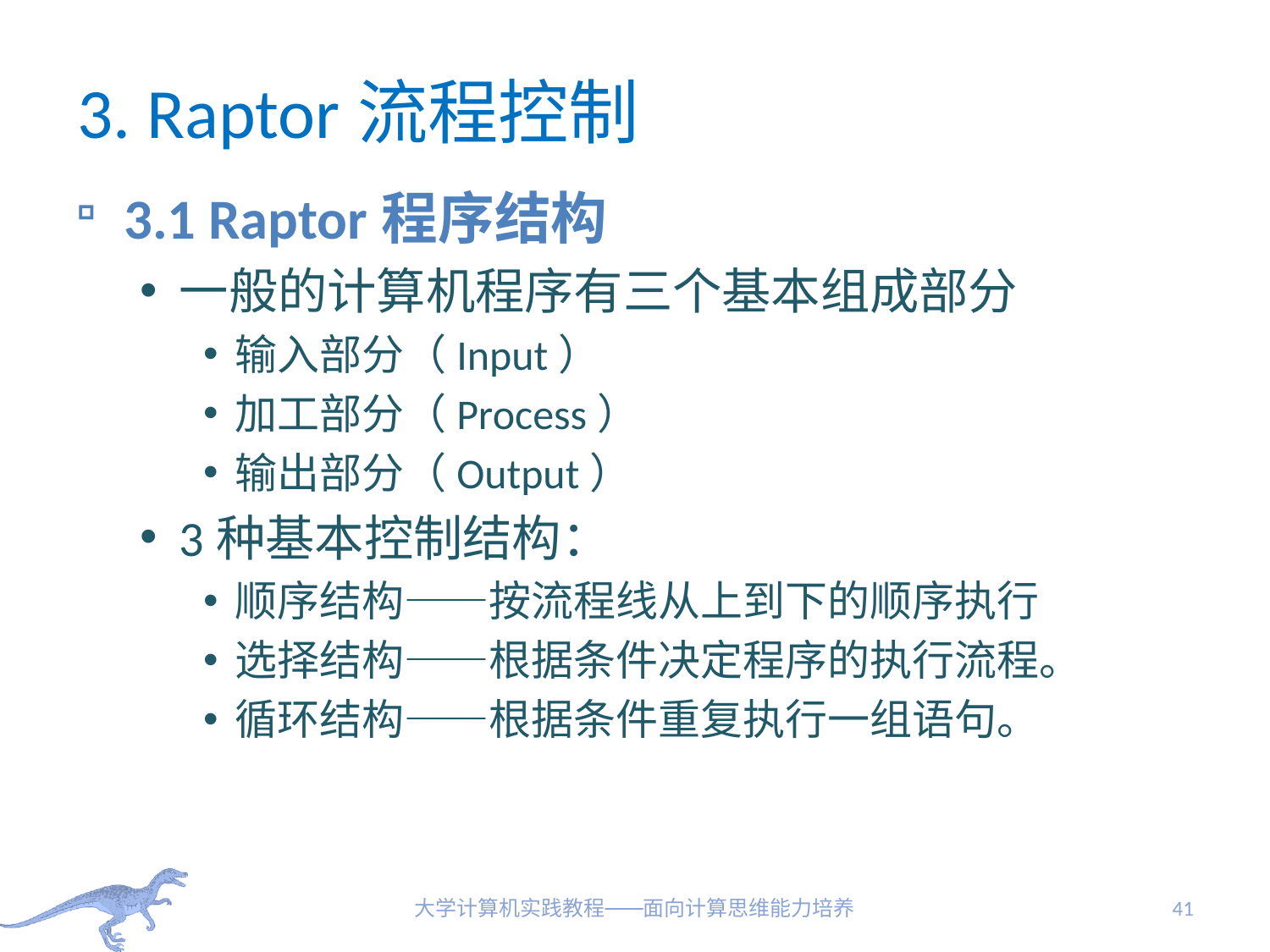

# 3. Raptor流程控制
3.1 Raptor程序结构
一般的计算机程序有三个基本组成部分
输入部分（Input）
加工部分（Process）
输出部分（Output）
3种基本控制结构：
顺序结构——按流程线从上到下的顺序执行
选择结构——根据条件决定程序的执行流程。
循环结构——根据条件重复执行一组语句。
大学计算机实践教程——面向计算思维能力培养
41